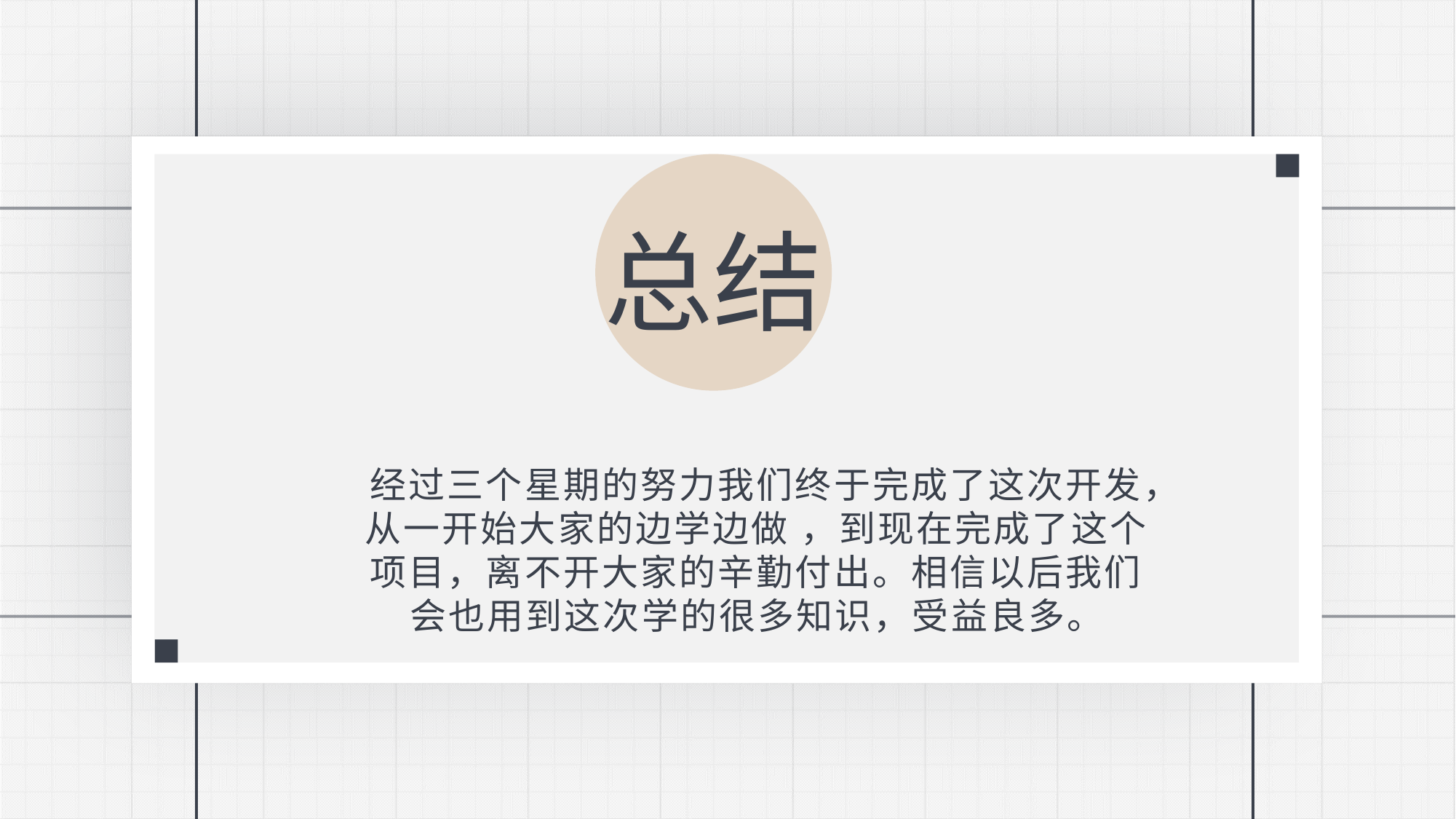

总结
经过三个星期的努力我们终于完成了这次开发，从一开始大家的边学边做 ，到现在完成了这个项目，离不开大家的辛勤付出。相信以后我们会也用到这次学的很多知识，受益良多。